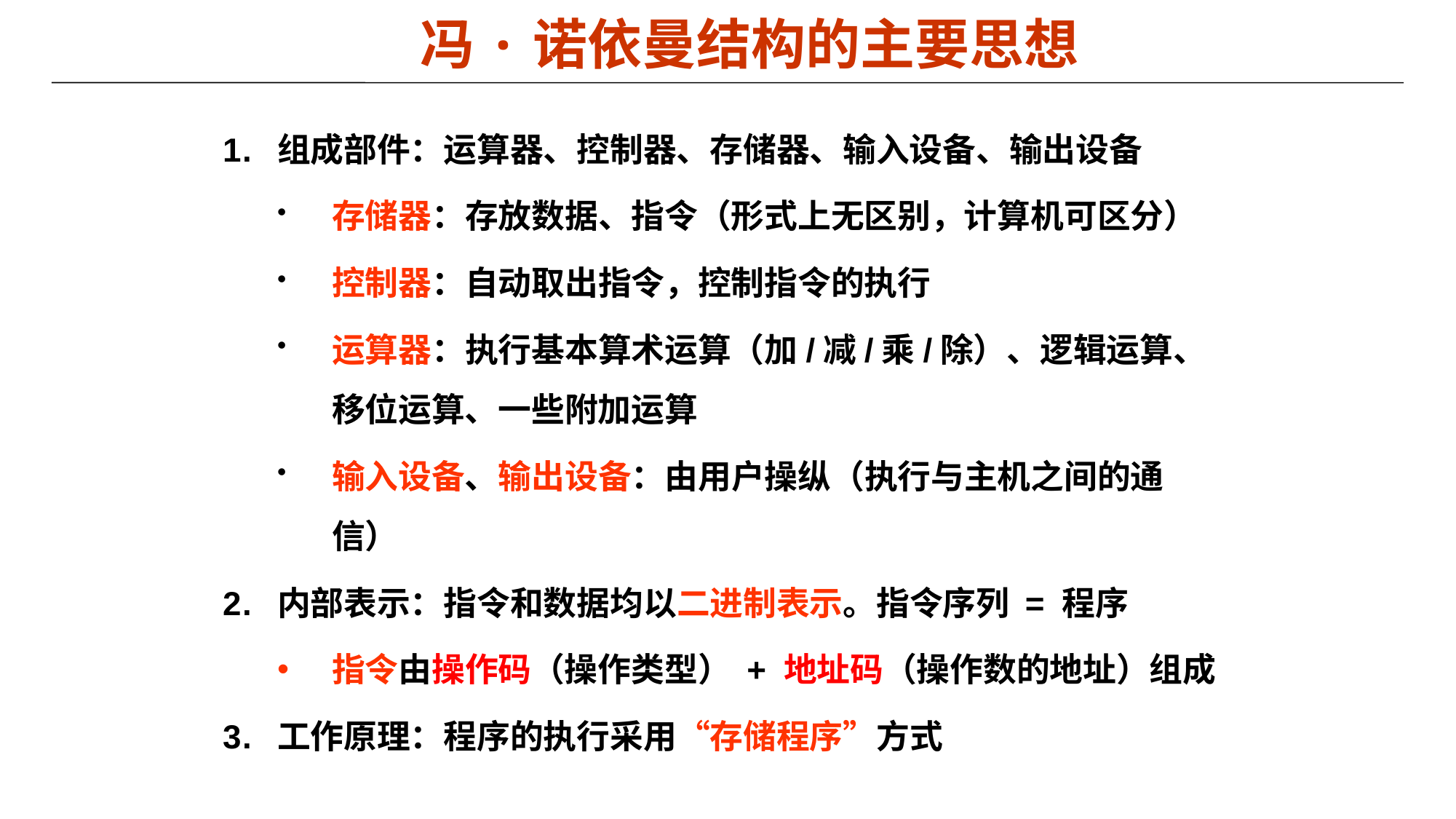

冯·诺依曼结构的主要思想
组成部件：运算器、控制器、存储器、输入设备、输出设备
存储器：存放数据、指令（形式上无区别，计算机可区分）
控制器：自动取出指令，控制指令的执行
运算器：执行基本算术运算（加/减/乘/除）、逻辑运算、移位运算、一些附加运算
输入设备、输出设备：由用户操纵（执行与主机之间的通信）
内部表示：指令和数据均以二进制表示。指令序列 = 程序
指令由操作码（操作类型） + 地址码（操作数的地址）组成
工作原理：程序的执行采用“存储程序”方式